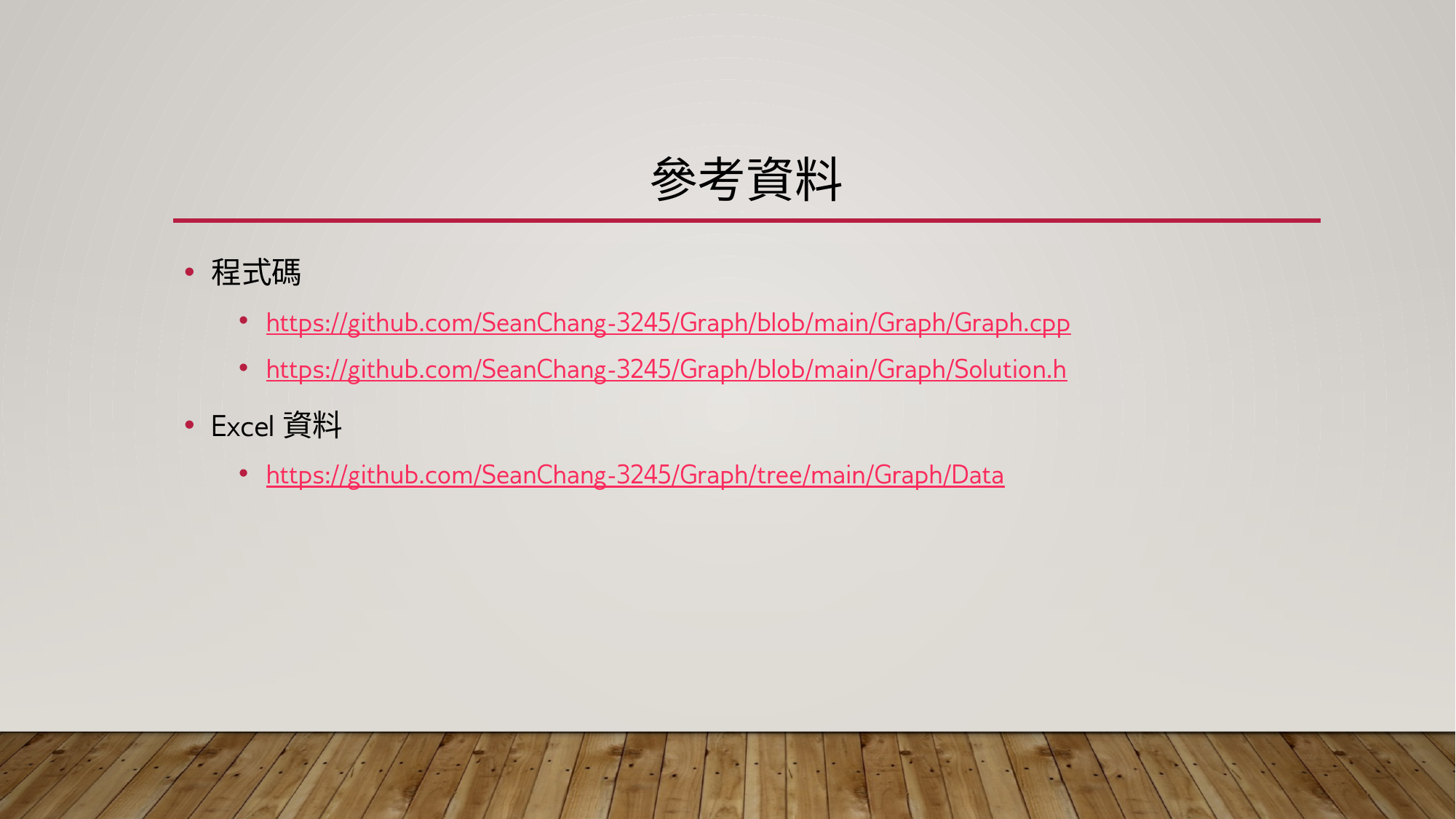

# 參考資料
程式碼
https://github.com/SeanChang-3245/Graph/blob/main/Graph/Graph.cpp
https://github.com/SeanChang-3245/Graph/blob/main/Graph/Solution.h
Excel資料
https://github.com/SeanChang-3245/Graph/tree/main/Graph/Data